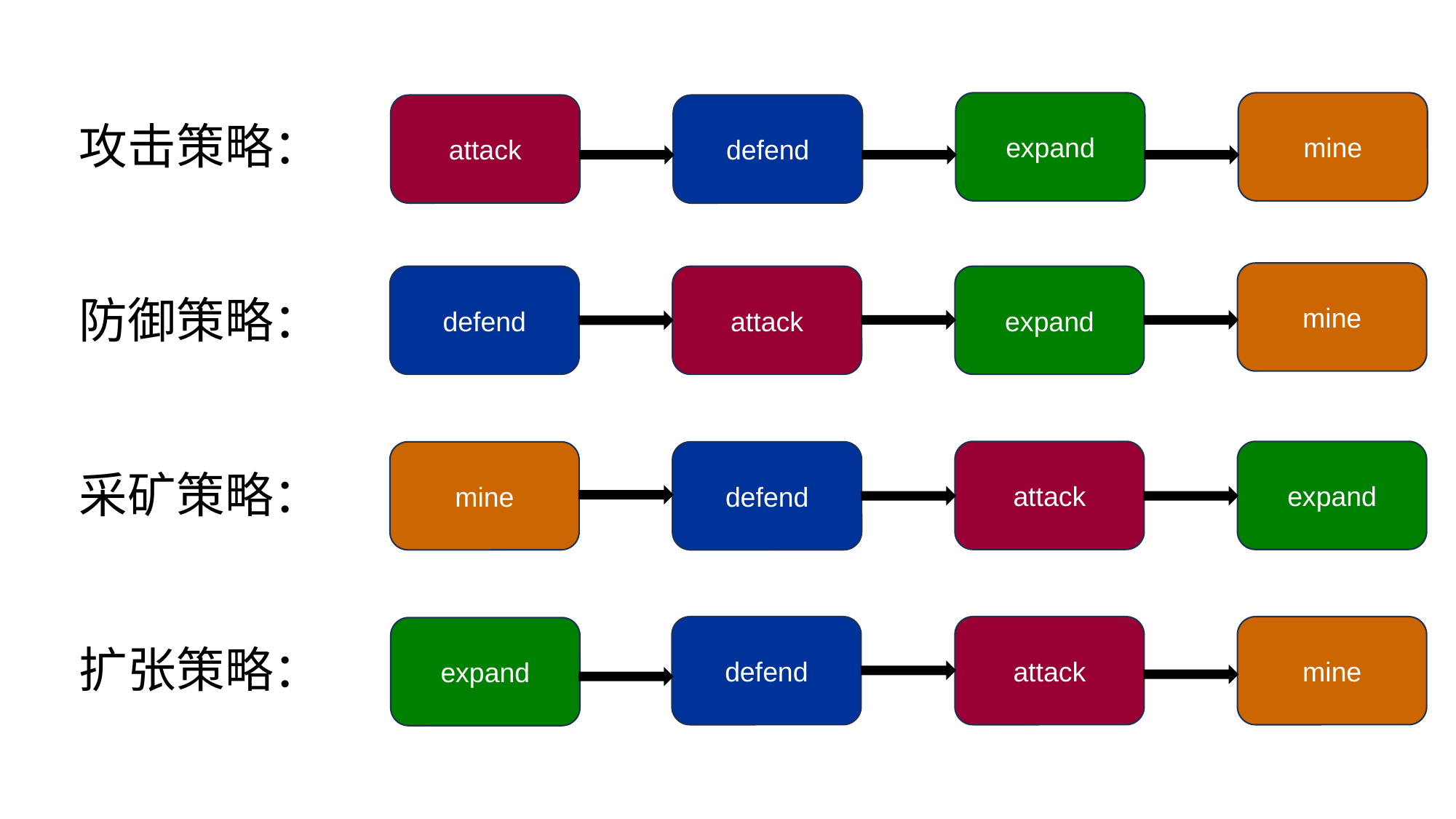

expand
mine
attack
defend
攻击策略：

防御策略：

采矿策略：

扩张策略：

mine
defend
attack
expand

attack
expand
mine
defend

defend
attack
mine
expand